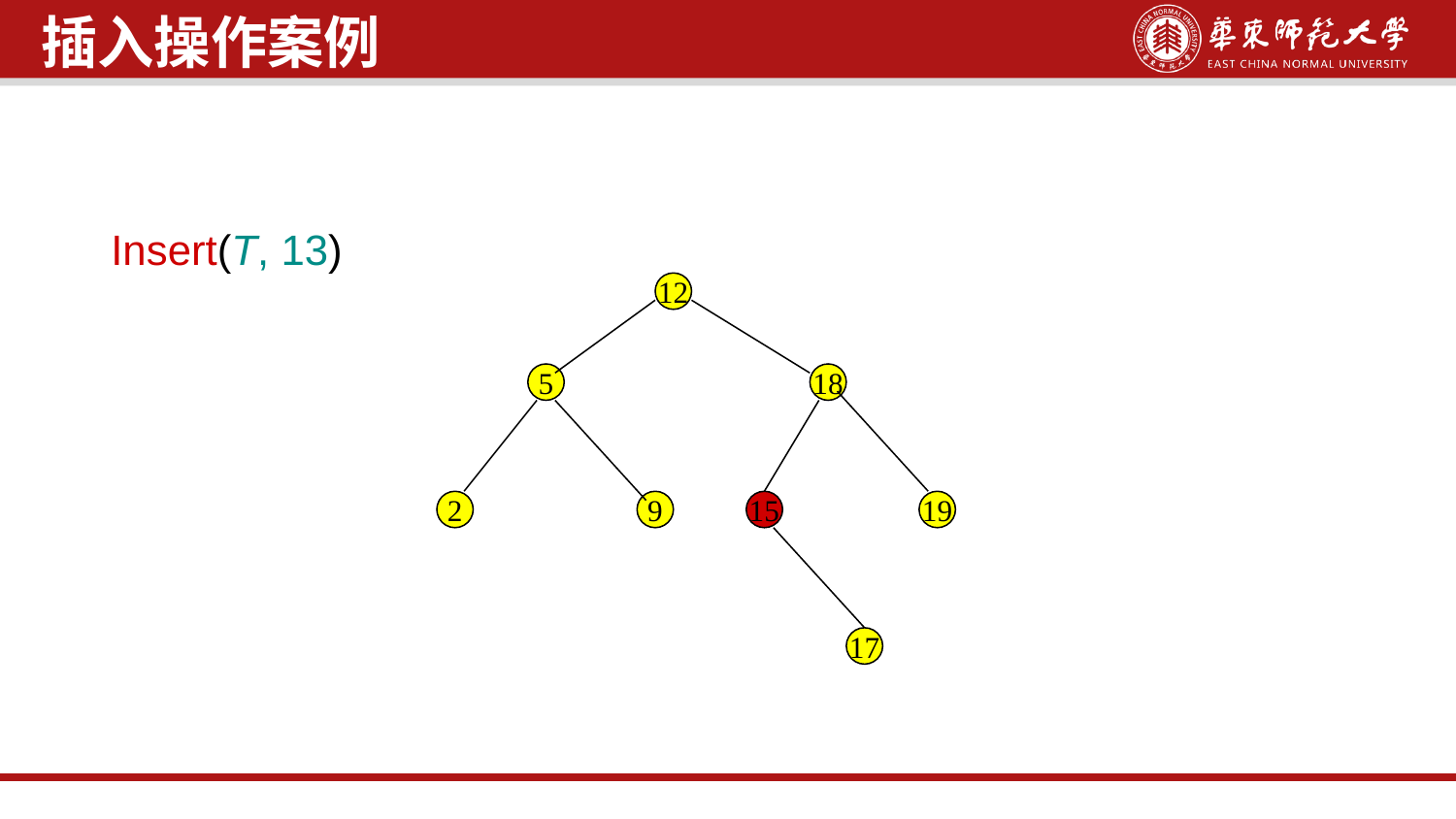

31
Insert(T, 13)
插入操作案例
12

5
18

2
9
15
19

17